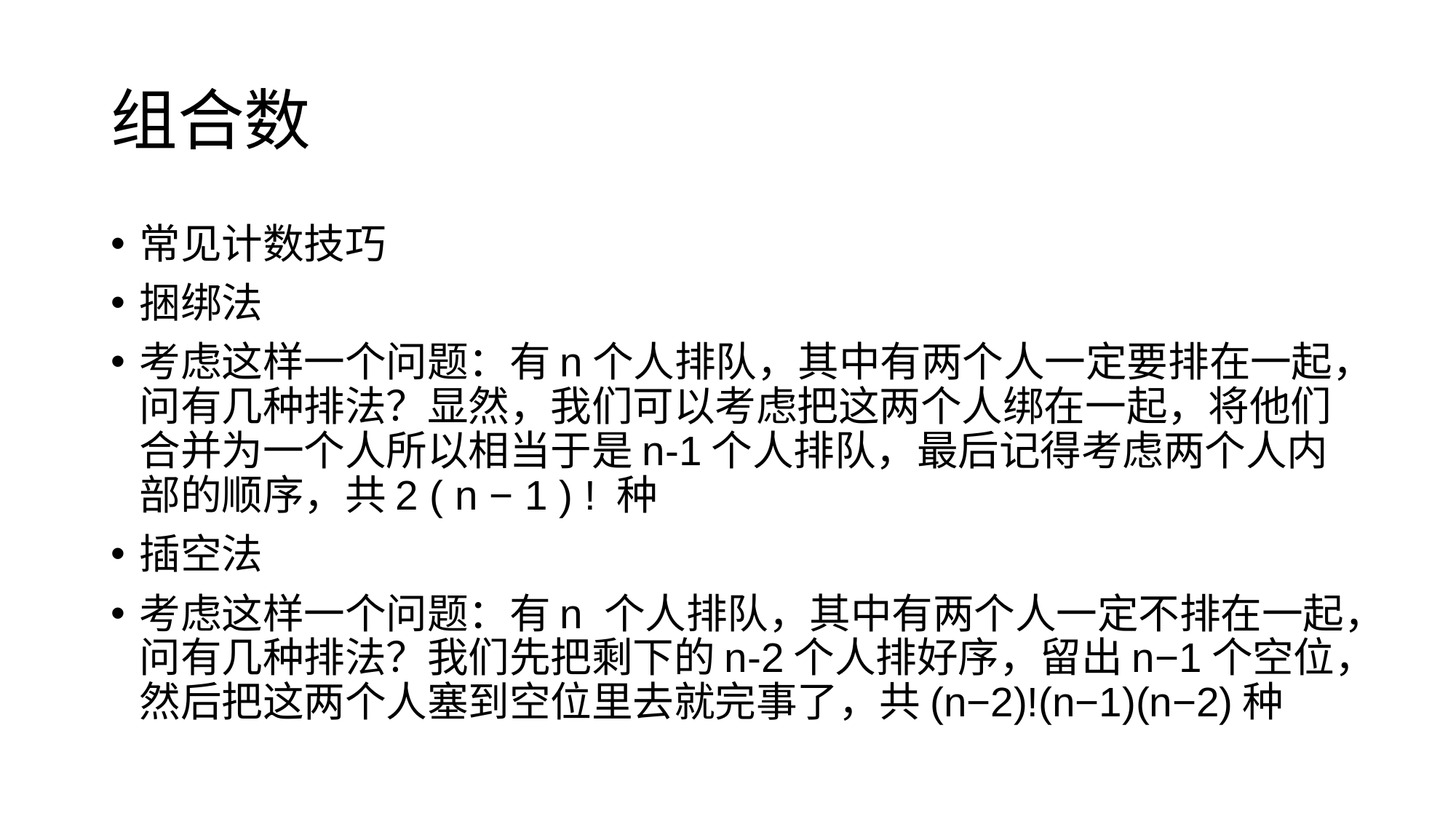

# 组合数
常见计数技巧
捆绑法
考虑这样一个问题：有n个人排队，其中有两个人一定要排在一起，问有几种排法？显然，我们可以考虑把这两个人绑在一起，将他们合并为一个人所以相当于是n-1个人排队，最后记得考虑两个人内部的顺序，共2 ( n − 1 ) ! 种
插空法
考虑这样一个问题：有n 个人排队，其中有两个人一定不排在一起，问有几种排法？我们先把剩下的n-2个人排好序，留出n−1个空位，然后把这两个人塞到空位里去就完事了，共(n−2)!(n−1)(n−2)种